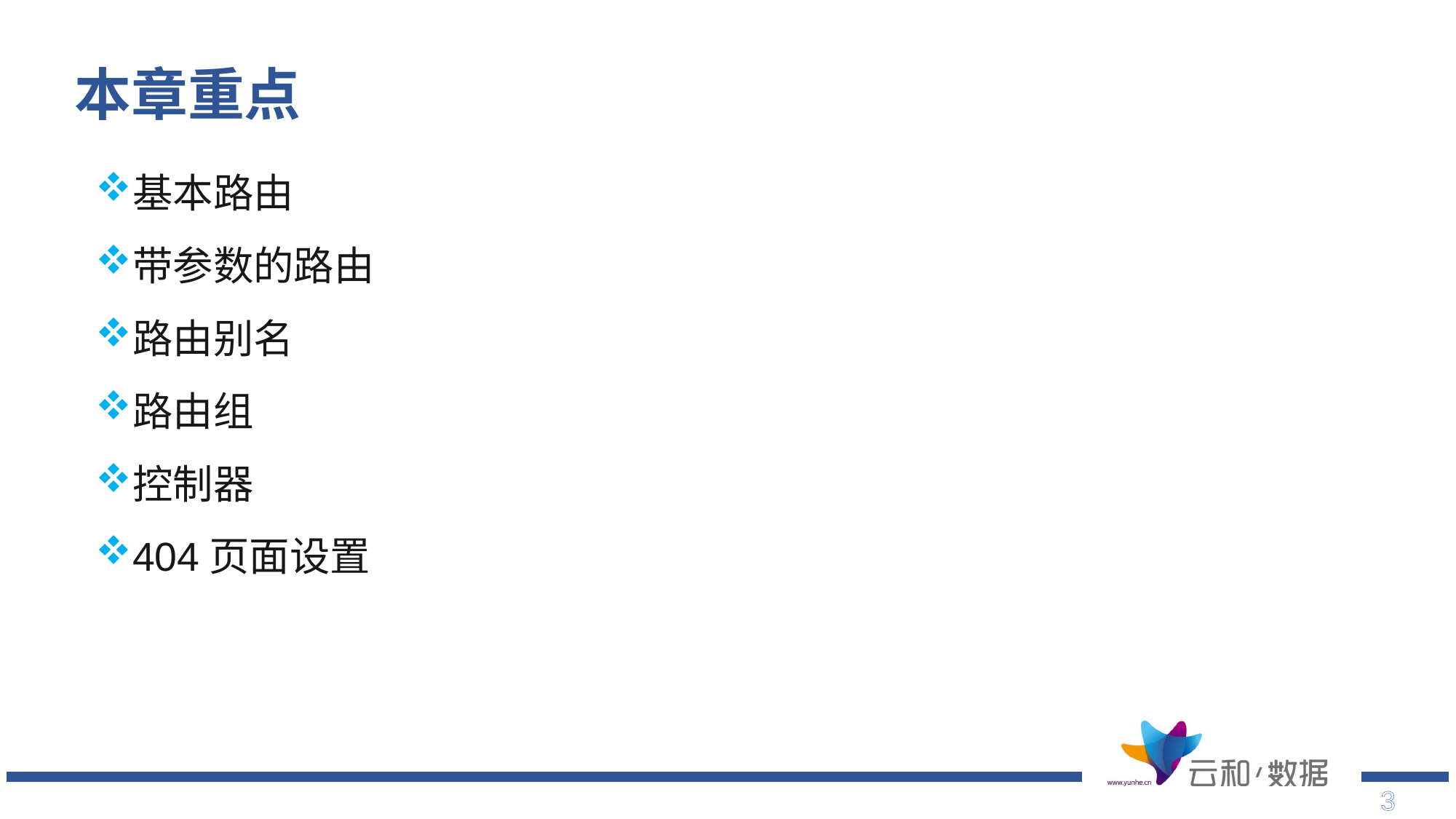

本章重点
基本路由
带参数的路由
路由别名
路由组
控制器
404页面设置